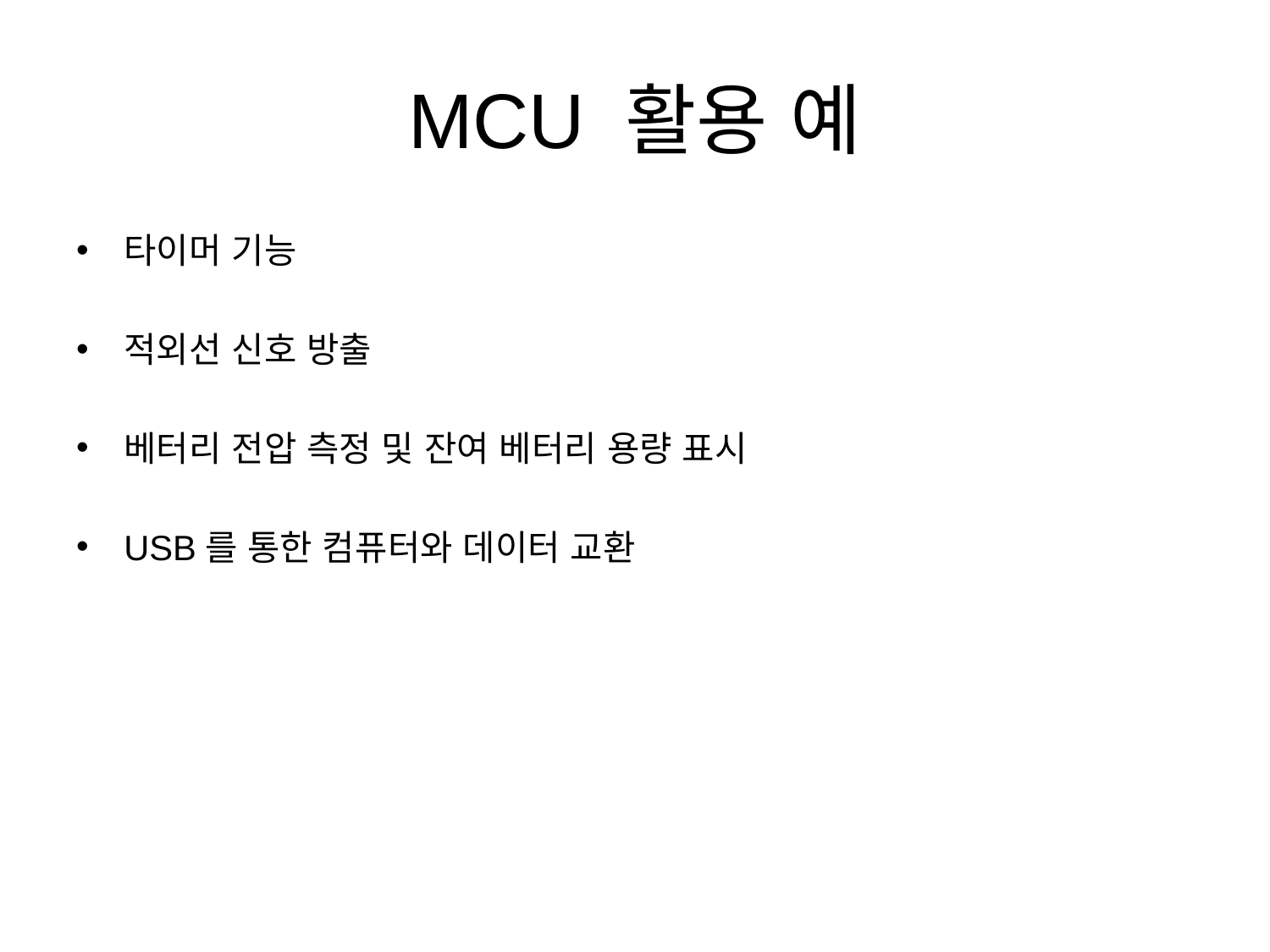

# MCU 활용 예
타이머 기능

적외선 신호 방출

베터리 전압 측정 및 잔여 베터리 용량 표시

USB를 통한 컴퓨터와 데이터 교환